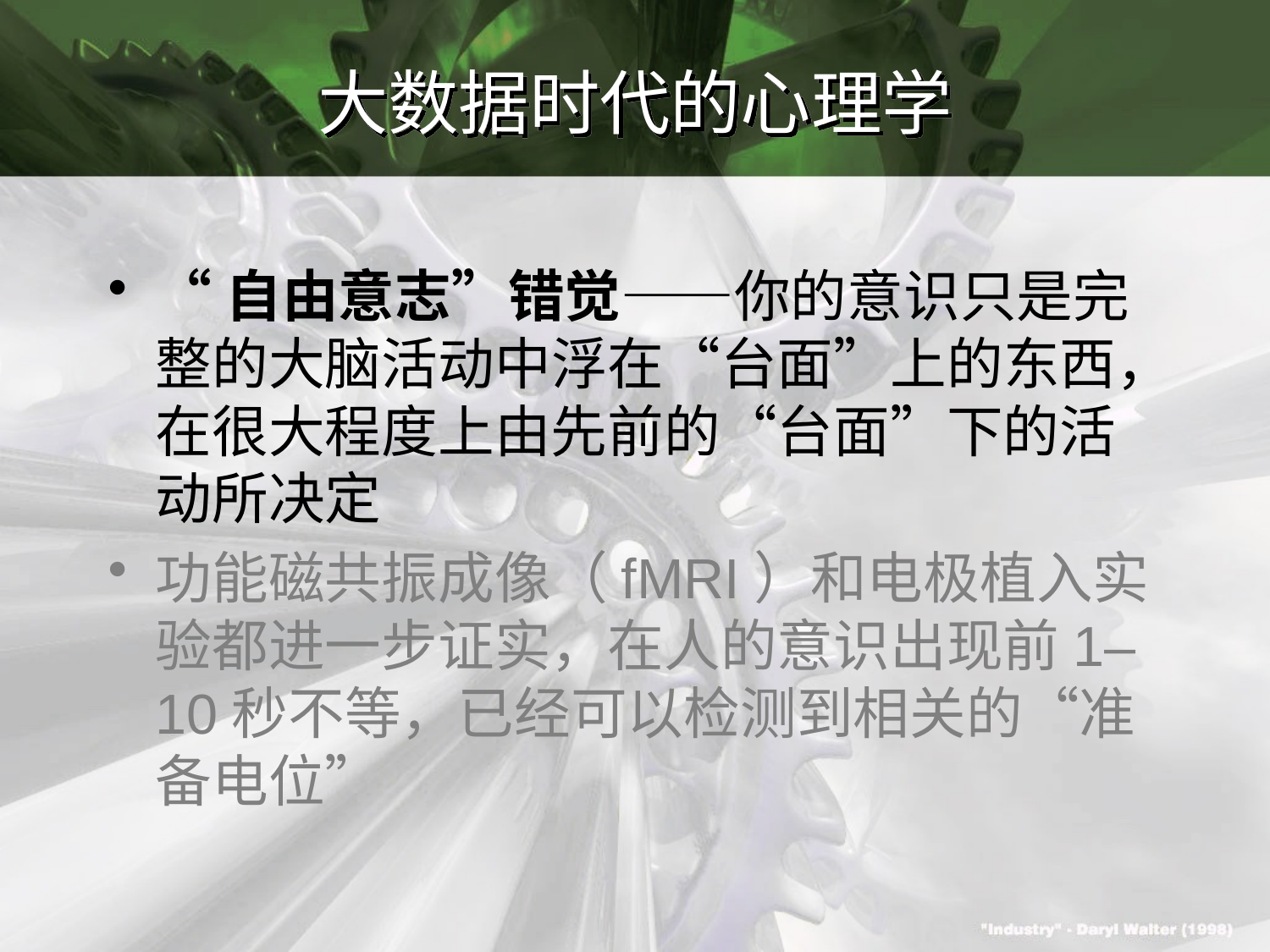

# 大数据时代的心理学
“自由意志”错觉——你的意识只是完整的大脑活动中浮在“台面”上的东西，在很大程度上由先前的“台面”下的活动所决定
功能磁共振成像（fMRI）和电极植入实验都进一步证实，在人的意识出现前1–10秒不等，已经可以检测到相关的“准备电位”